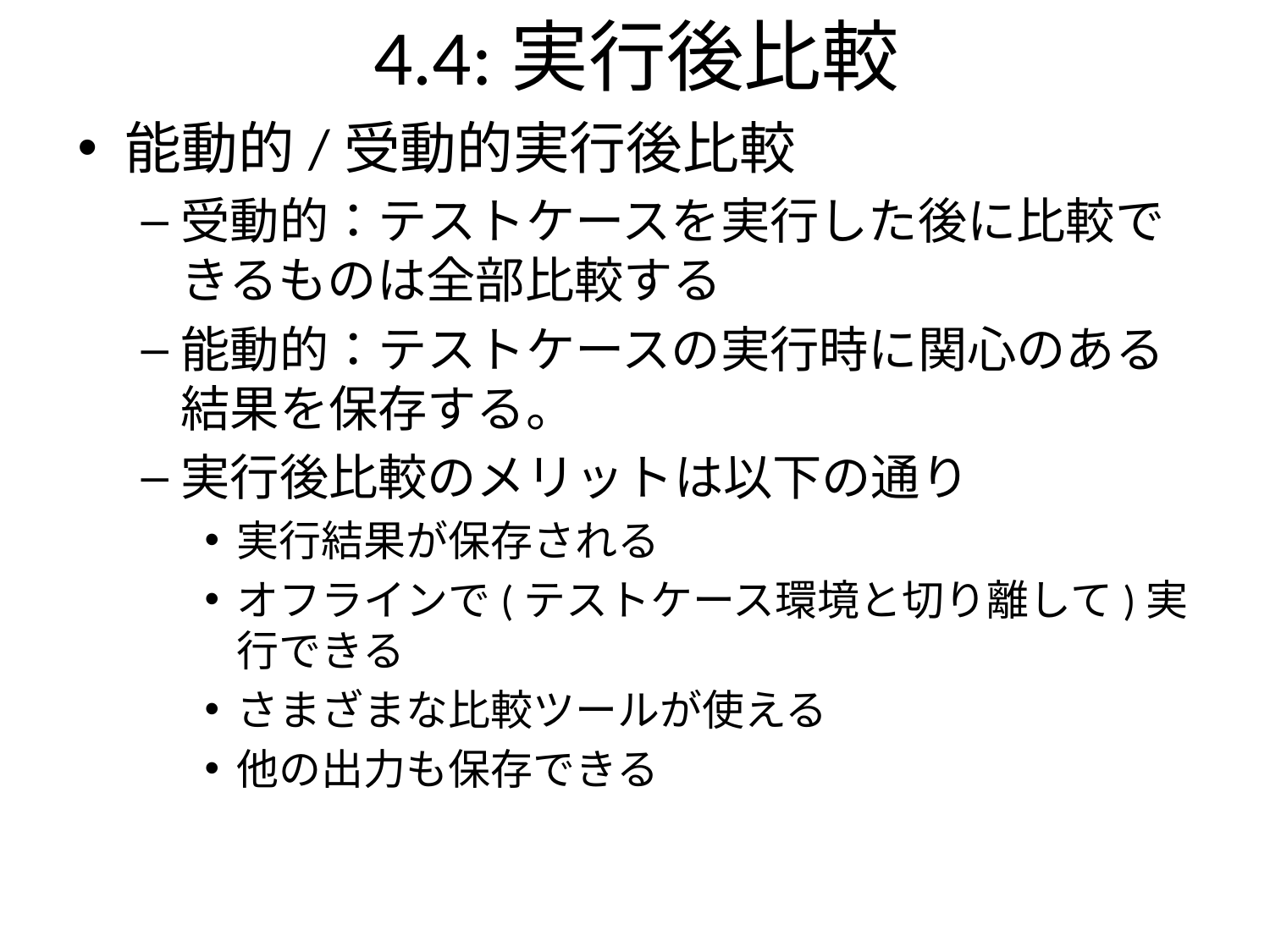

4.4:実行後比較
能動的/受動的実行後比較
受動的：テストケースを実行した後に比較できるものは全部比較する
能動的：テストケースの実行時に関心のある結果を保存する。
実行後比較のメリットは以下の通り
実行結果が保存される
オフラインで(テストケース環境と切り離して)実行できる
さまざまな比較ツールが使える
他の出力も保存できる